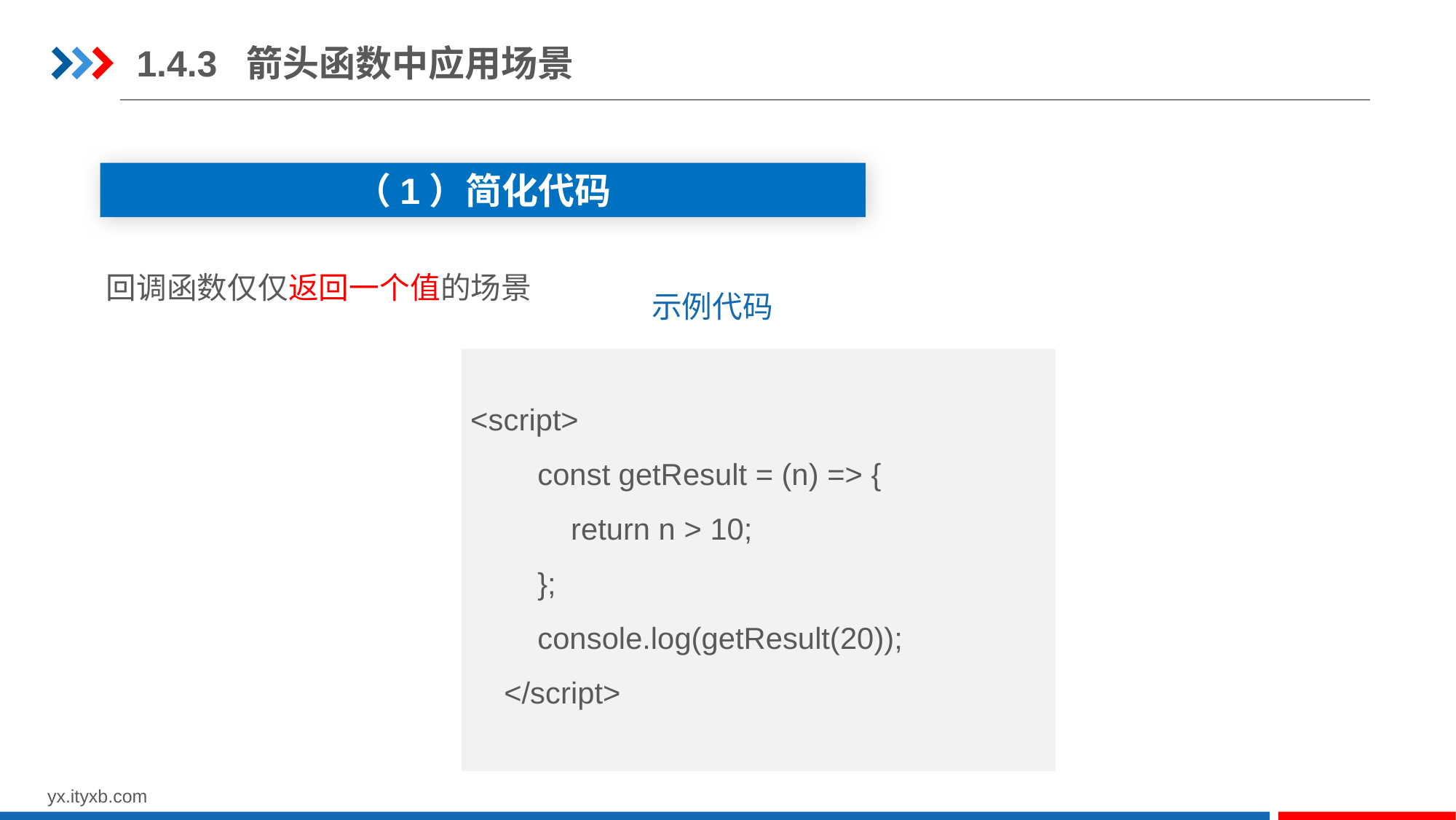

1.4.3  箭头函数中应用场景
（1）简化代码
回调函数仅仅返回一个值的场景
示例代码

<script>
        const getResult = (n) => {
            return n > 10;
        };
        console.log(getResult(20));
    </script>